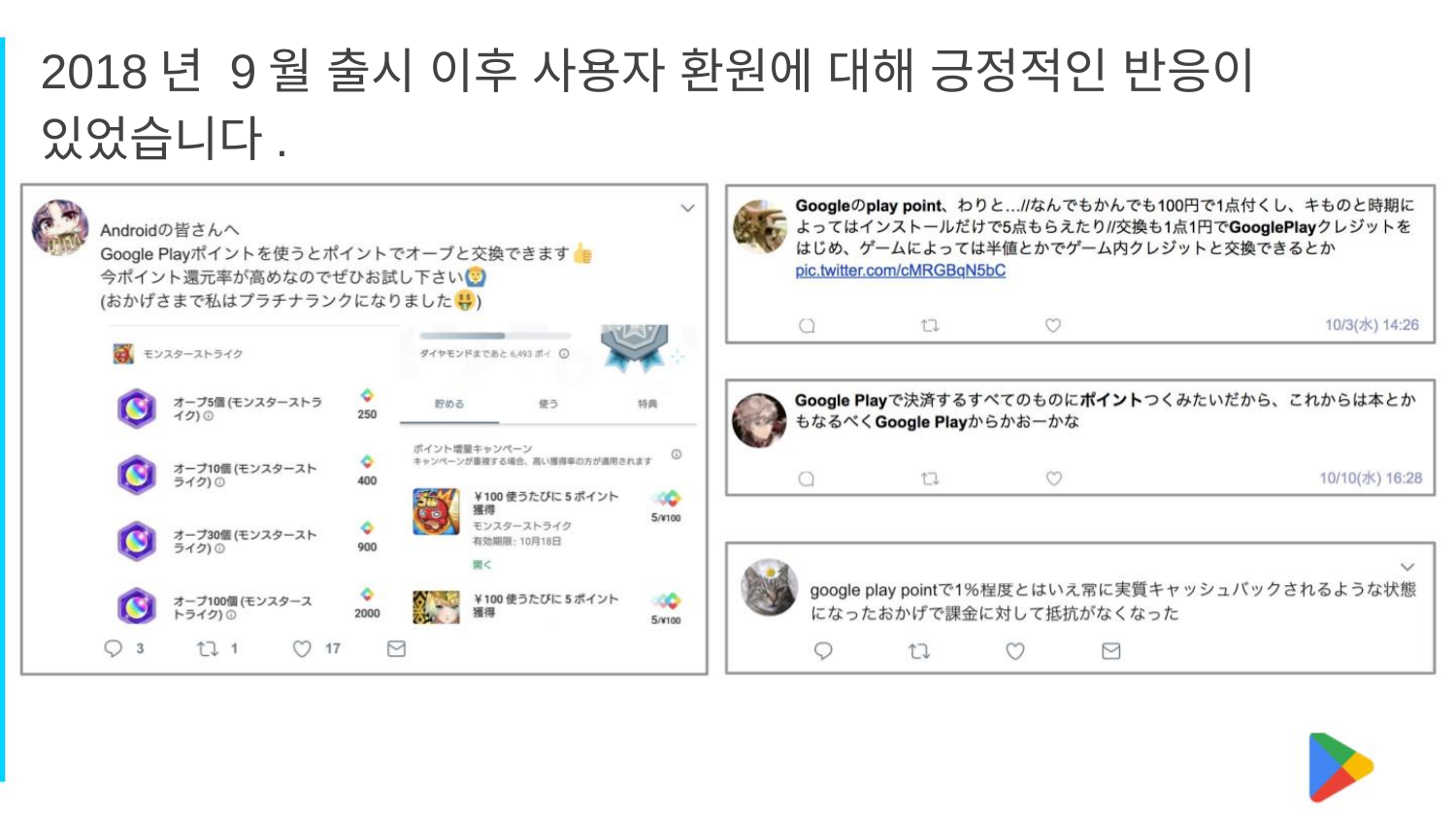

2018년 9월 출시 이후 사용자 환원에 대해 긍정적인 반응이 있었습니다.